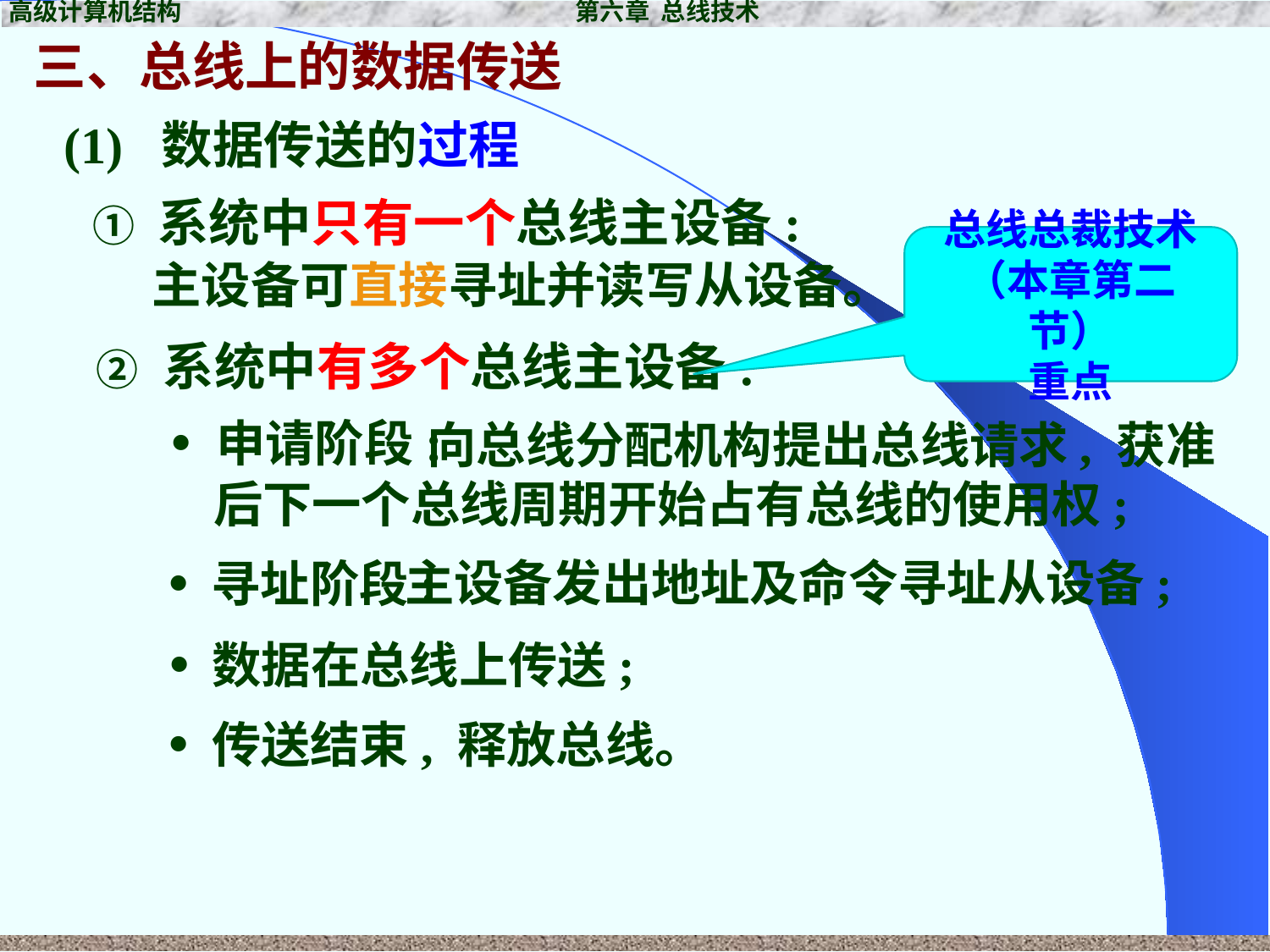

高级计算机结构                                                                     第六章  总线技术
三、总线上的数据传送
(1)  数据传送的过程
① 系统中只有一个总线主设备:
总线总裁技术（本章第二节）
重点
主设备可直接寻址并读写从设备。
② 系统中有多个总线主设备:
• 申请阶段:
                  向总线分配机构提出总线请求, 获准后下一个总线周期开始占有总线的使用权;
• 寻址阶段:
                主设备发出地址及命令寻址从设备;
• 数据在总线上传送;
• 传送结束, 释放总线。